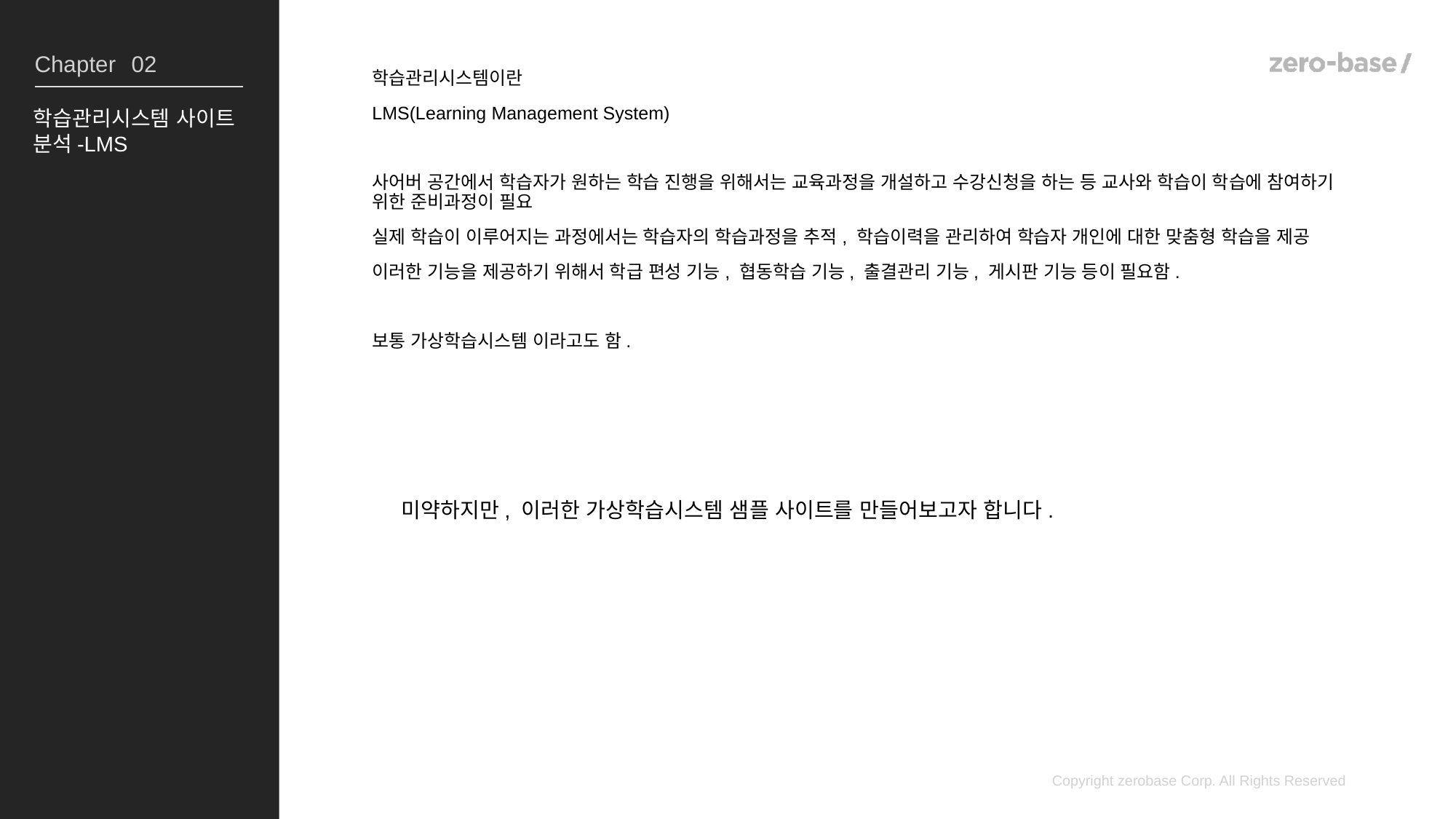

02
학습관리시스템이란
LMS(Learning Management System)

사어버 공간에서 학습자가 원하는 학습 진행을 위해서는 교육과정을 개설하고 수강신청을 하는 등 교사와 학습이 학습에 참여하기 위한 준비과정이 필요
실제 학습이 이루어지는 과정에서는 학습자의 학습과정을 추적, 학습이력을 관리하여 학습자 개인에 대한 맞춤형 학습을 제공
이러한 기능을 제공하기 위해서 학급 편성 기능, 협동학습 기능, 출결관리 기능, 게시판 기능 등이 필요함.

보통 가상학습시스템 이라고도 함.

학습관리시스템 사이트 분석-LMS
미약하지만, 이러한 가상학습시스템 샘플 사이트를 만들어보고자 합니다.